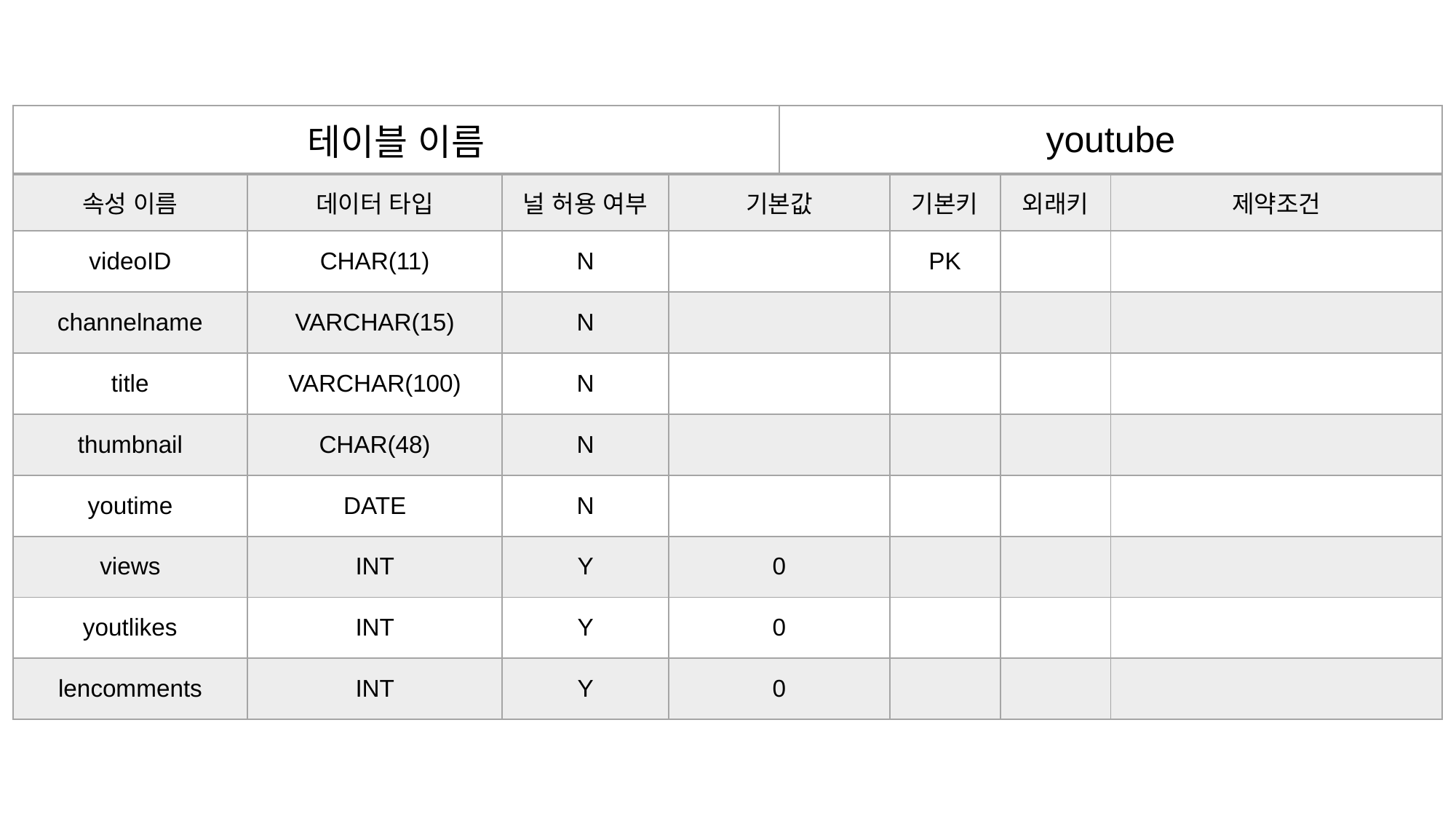

| 테이블 이름 |  |  |  | youtube | Customer |  |  |
| --- | --- | --- | --- | --- | --- | --- | --- |
| 속성 이름 | 데이터 타입 | 널 허용 여부 | 기본값 |  | 기본키 | 외래키 | 제약조건 |
| videoID | CHAR(11) | N |  |  | PK |  |  |
| channelname | VARCHAR(15) | N |  |  |  |  |  |
| title | VARCHAR(100) | N |  |  |  |  |  |
| thumbnail | CHAR(48) | N |  |  |  |  |  |
| youtime | DATE | N |  |  |  |  |  |
| views | INT | Y | 0 |  |  |  |  |
| youtlikes | INT | Y | 0 |  |  |  |  |
| lencomments | INT | Y | 0 |  |  |  |  |